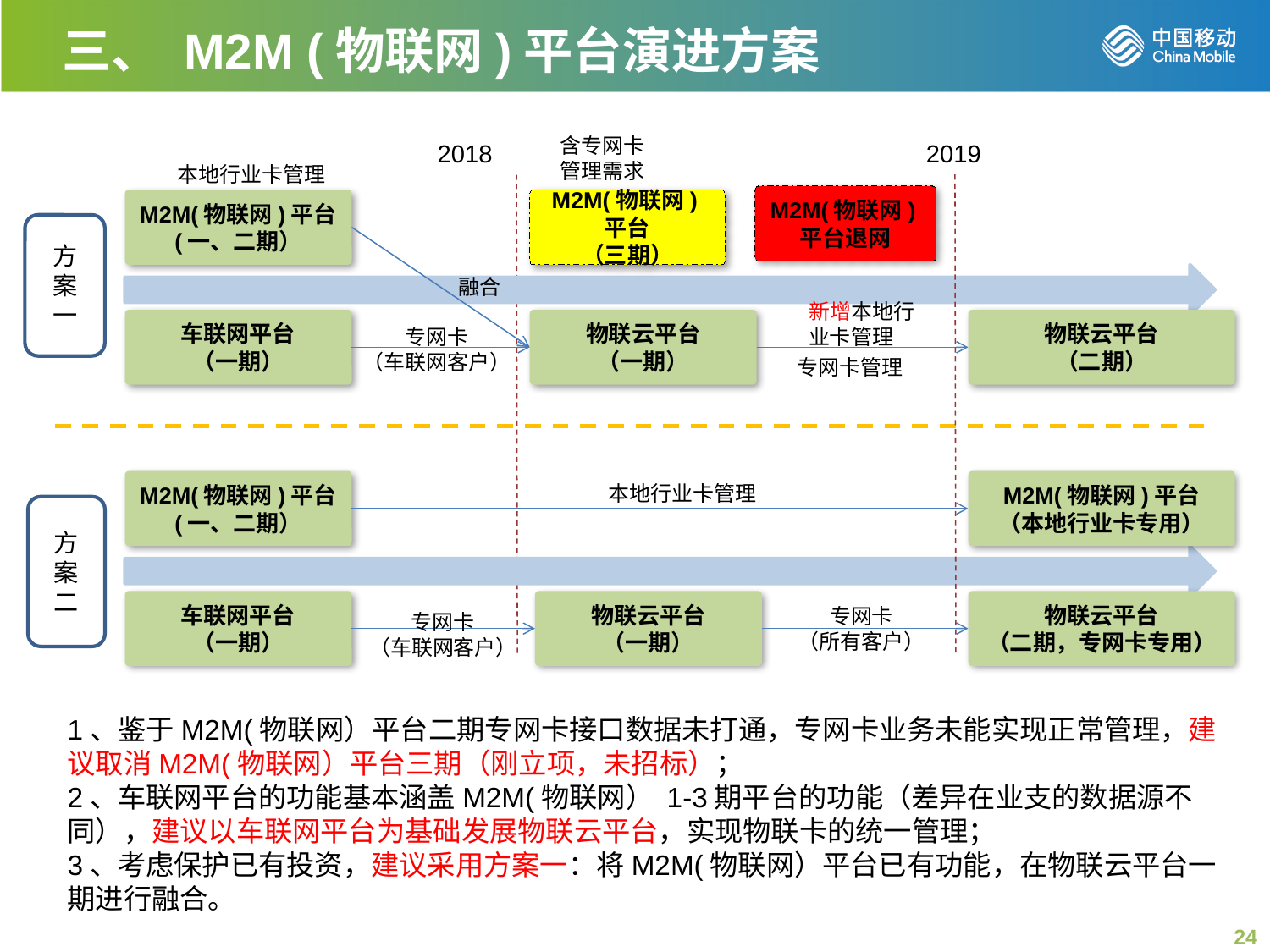

三、 M2M (物联网)平台演进方案
含专网卡管理需求
2018
2019
本地行业卡管理
M2M(物联网)平台退网
M2M(物联网)平台
(一、二期）
M2M(物联网)平台
（三期）
方案一

融合
新增本地行业卡管理
车联网平台
（一期）
物联云平台
（一期）
物联云平台
（二期）
专网卡
（车联网客户）
专网卡管理
M2M(物联网)平台
(一、二期）
M2M(物联网)平台
（本地行业卡专用）
本地行业卡管理
方案二

车联网平台
（一期）
物联云平台
（一期）
物联云平台
（二期，专网卡专用）
专网卡
（所有客户）
专网卡
（车联网客户）
1、鉴于M2M(物联网）平台二期专网卡接口数据未打通，专网卡业务未能实现正常管理，建议取消M2M(物联网）平台三期（刚立项，未招标）；
2、车联网平台的功能基本涵盖M2M(物联网） 1-3期平台的功能（差异在业支的数据源不同），建议以车联网平台为基础发展物联云平台，实现物联卡的统一管理；
3、考虑保护已有投资，建议采用方案一：将M2M(物联网）平台已有功能，在物联云平台一期进行融合。